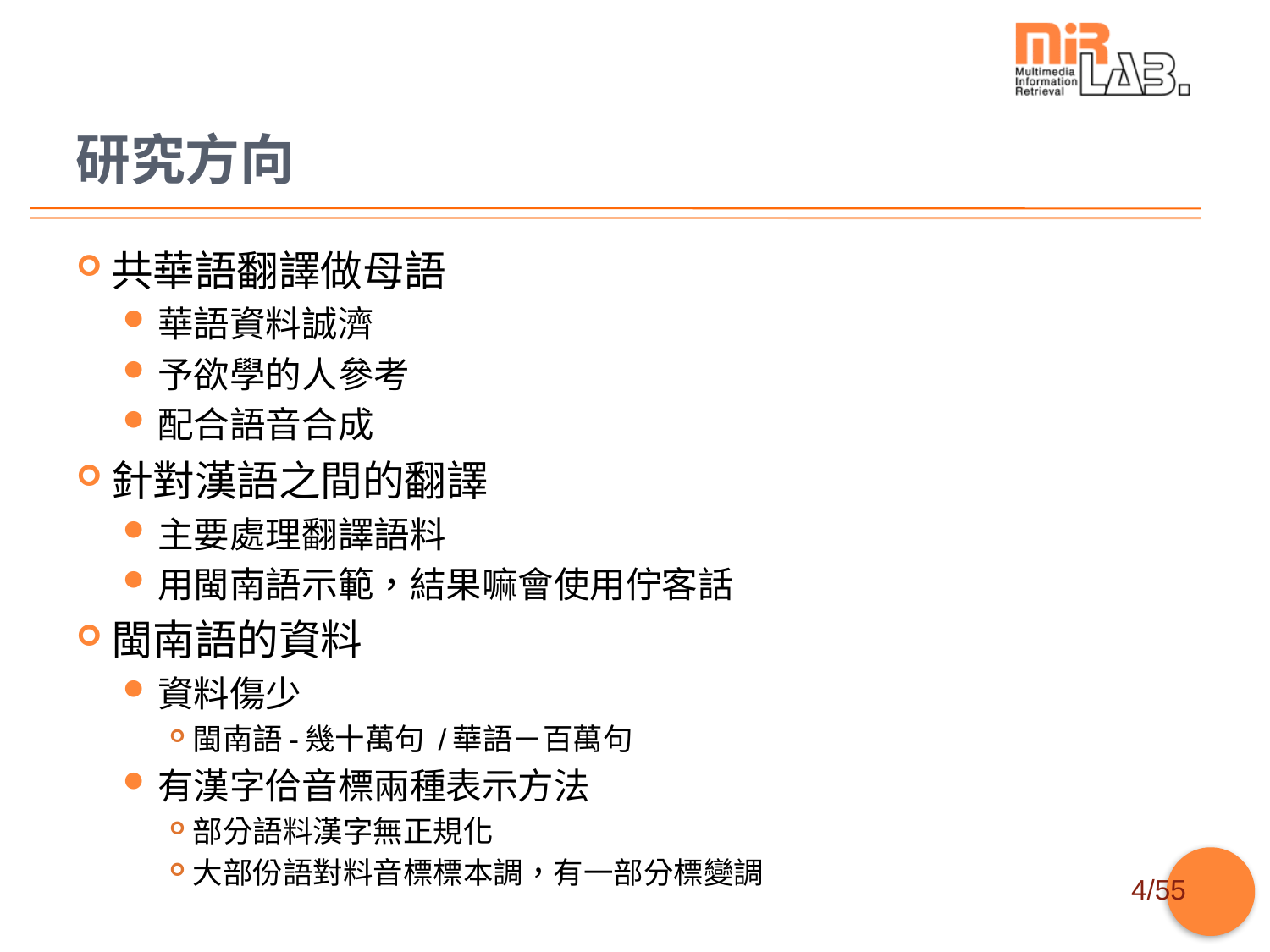

# 研究方向
共華語翻譯做母語
華語資料誠濟
予欲學的人參考
配合語音合成
針對漢語之間的翻譯
主要處理翻譯語料
用閩南語示範，結果嘛會使用佇客話
閩南語的資料
資料傷少
閩南語-幾十萬句 /華語－百萬句
有漢字佮音標兩種表示方法
部分語料漢字無正規化
大部份語對料音標標本調，有一部分標變調